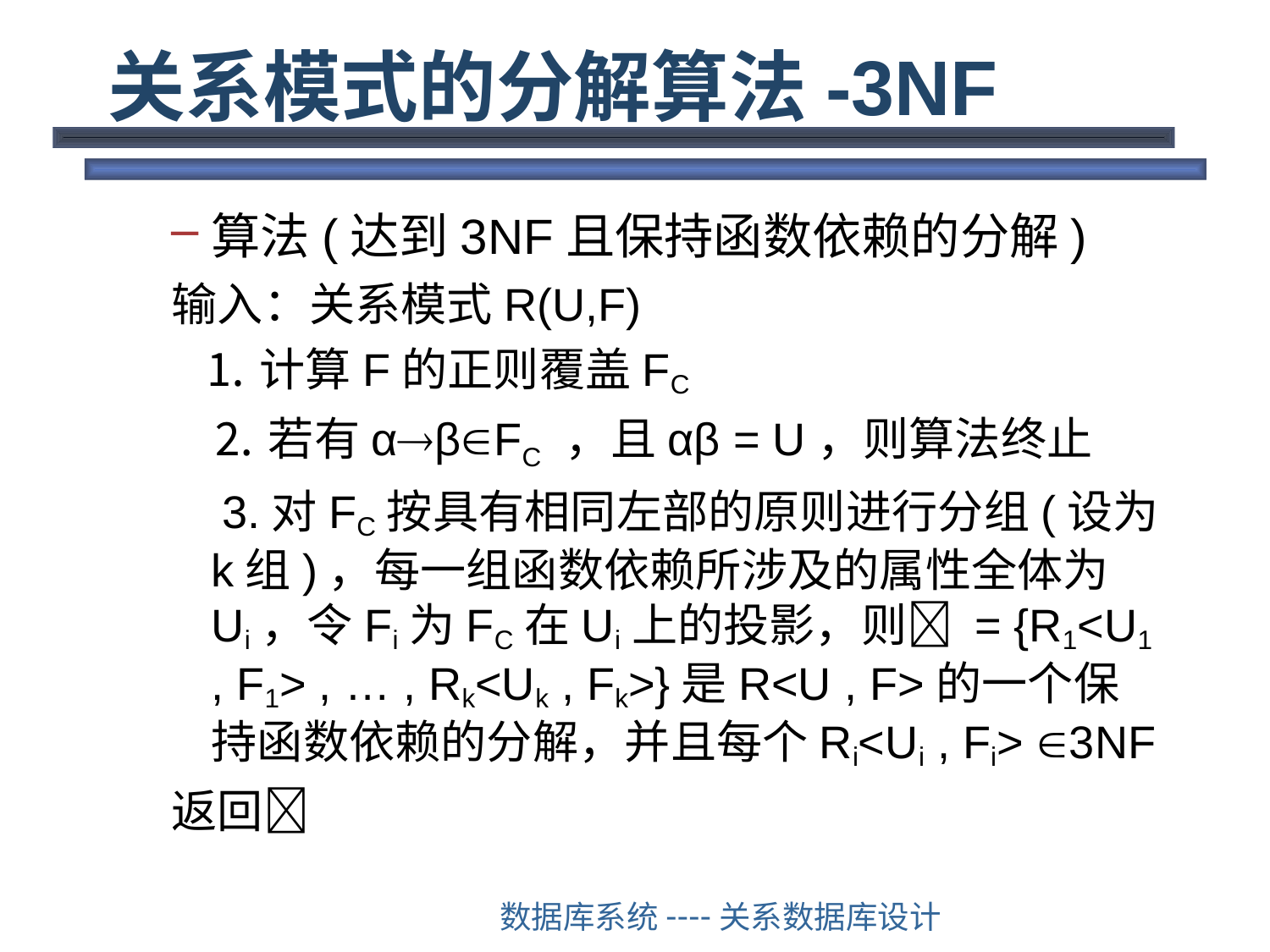

# 关系模式的分解算法-3NF
算法(达到3NF且保持函数依赖的分解)
输入：关系模式R(U,F)
   ⒈计算F的正则覆盖FC
	⒉若有α→β∈FC ，且αβ = U，则算法终止
    3.对FC按具有相同左部的原则进行分组(设为k组)，每一组函数依赖所涉及的属性全体为Ui，令Fi为FC在Ui上的投影，则ρ = {R1<U1 , F1> , … , Rk<Uk , Fk>}是R<U , F>的一个保持函数依赖的分解，并且每个Ri<Ui , Fi> ∈3NF
返回ρ
数据库系统----关系数据库设计